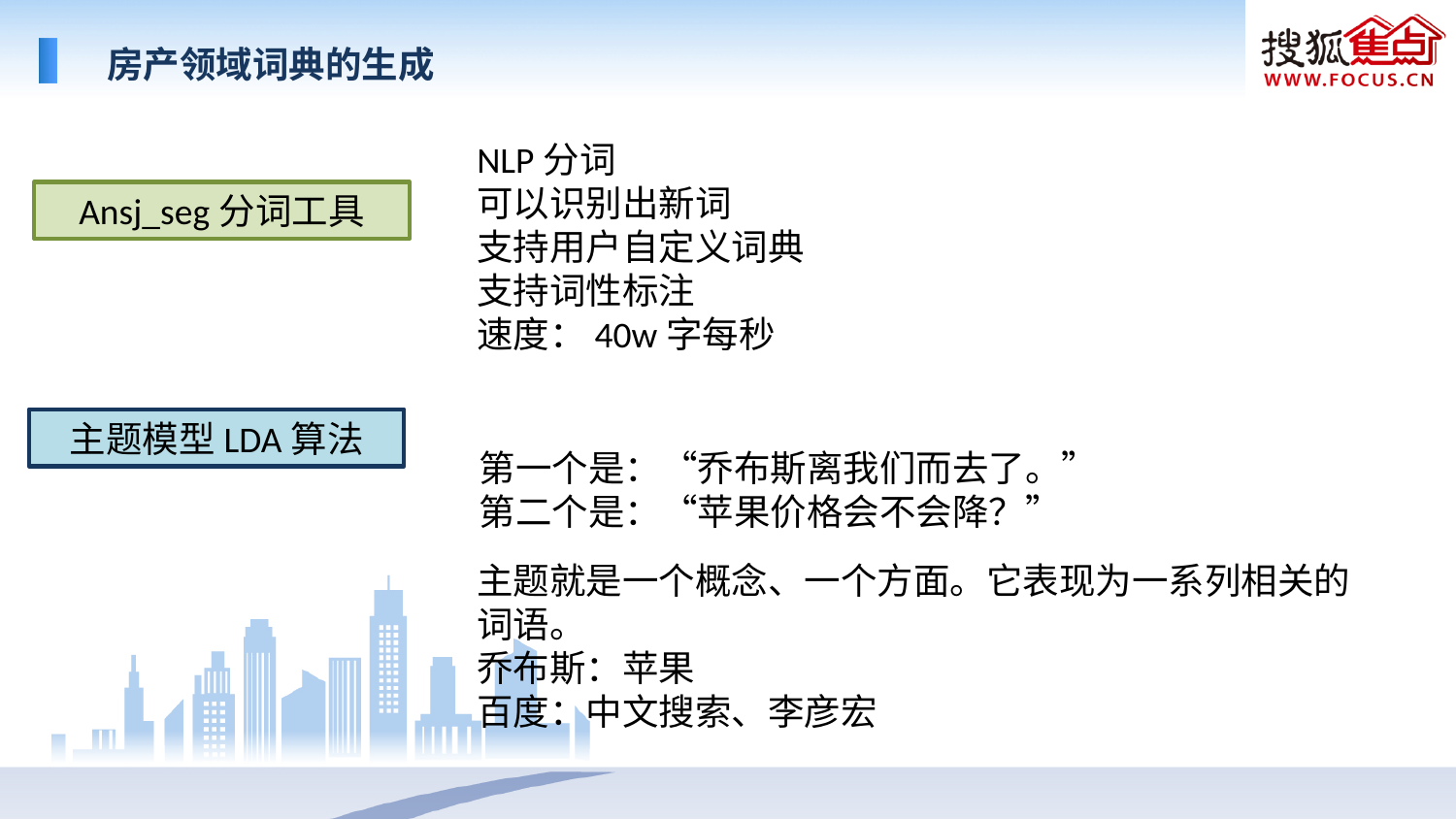

房产领域词典的生成
NLP分词
可以识别出新词
支持用户自定义词典
支持词性标注
速度：40w字每秒

Ansj_seg分词工具
主题模型LDA算法
第一个是：“乔布斯离我们而去了。”
第二个是：“苹果价格会不会降？”
主题就是一个概念、一个方面。它表现为一系列相关的词语。
乔布斯：苹果
百度：中文搜索、李彦宏